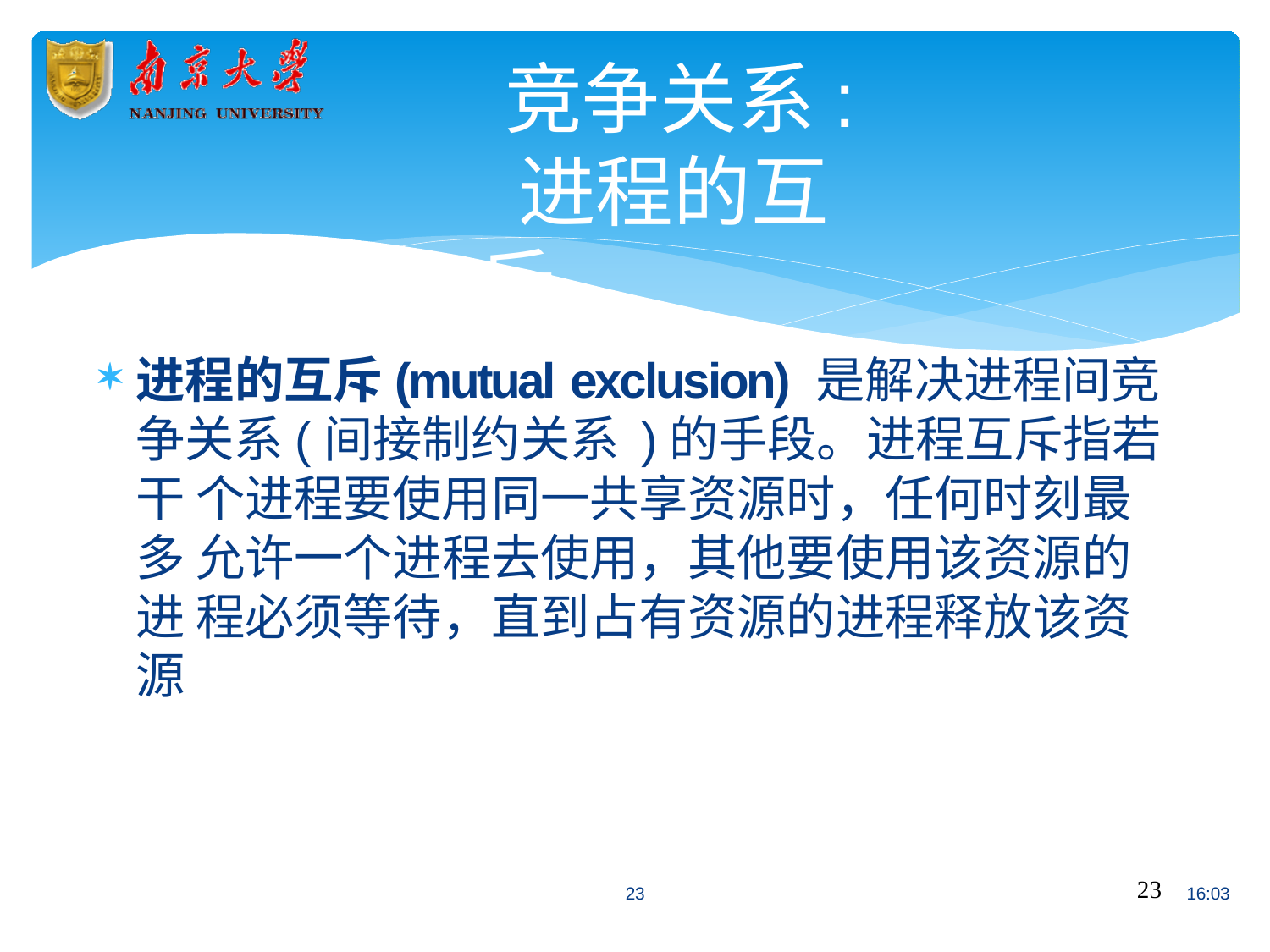

# 竞争关系:  进程的互斥

进程的互斥(mutual exclusion) 是解决进程间竞 争关系(间接制约关系)的手段。进程互斥指若干 个进程要使用同一共享资源时，任何时刻最多 允许一个进程去使用，其他要使用该资源的进 程必须等待，直到占有资源的进程释放该资源
23
23
16:03